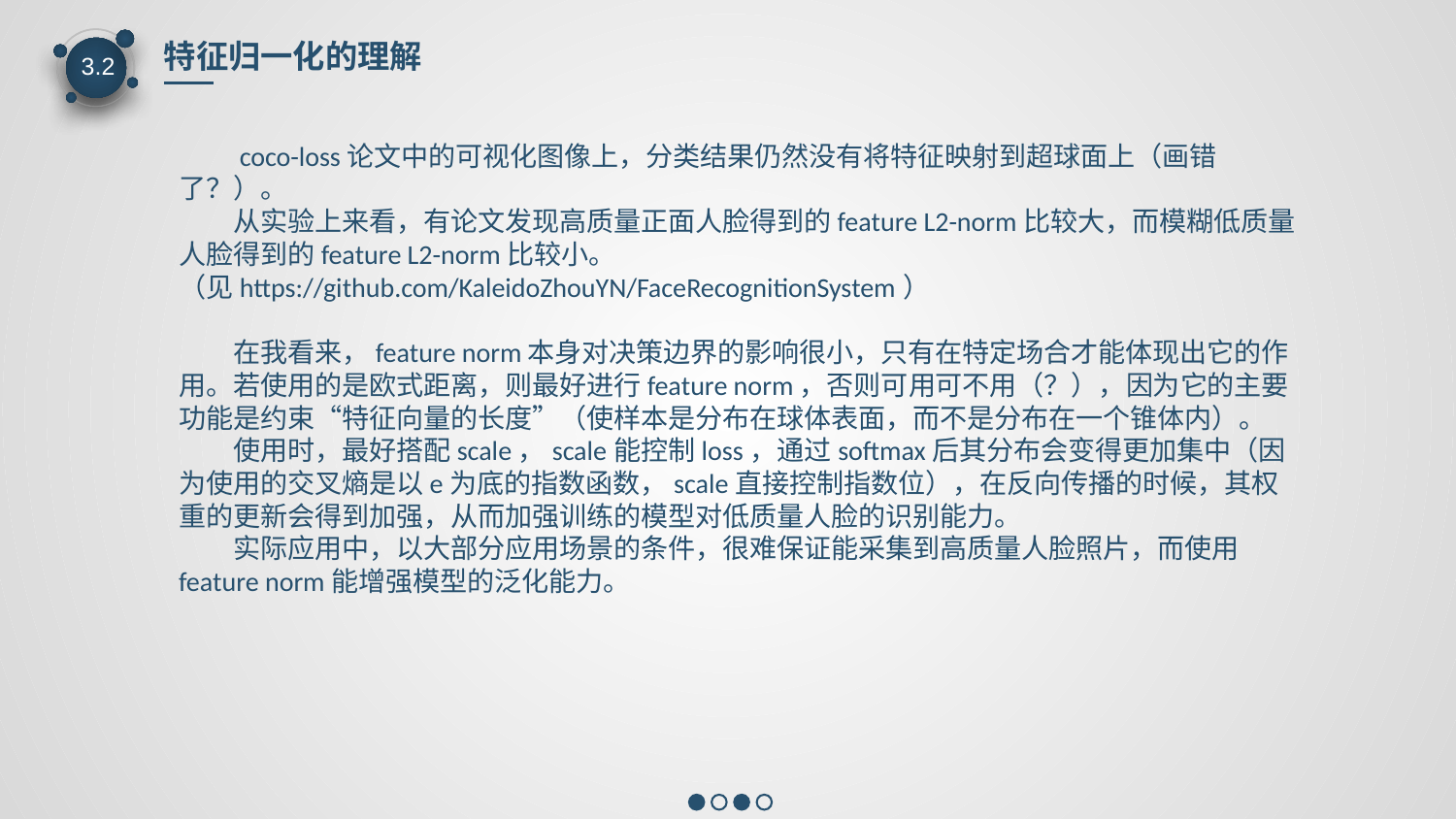

特征归一化的理解
3.2
　　coco-loss论文中的可视化图像上，分类结果仍然没有将特征映射到超球面上（画错了？）。
　　从实验上来看，有论文发现高质量正面人脸得到的feature L2-norm比较大，而模糊低质量人脸得到的feature L2-norm比较小。
（见https://github.com/KaleidoZhouYN/FaceRecognitionSystem）

　　在我看来，feature norm本身对决策边界的影响很小，只有在特定场合才能体现出它的作用。若使用的是欧式距离，则最好进行feature norm，否则可用可不用（？），因为它的主要功能是约束“特征向量的长度”（使样本是分布在球体表面，而不是分布在一个锥体内）。
　　使用时，最好搭配scale，scale能控制loss，通过softmax后其分布会变得更加集中（因为使用的交叉熵是以e为底的指数函数，scale直接控制指数位），在反向传播的时候，其权重的更新会得到加强，从而加强训练的模型对低质量人脸的识别能力。
　　实际应用中，以大部分应用场景的条件，很难保证能采集到高质量人脸照片，而使用feature norm能增强模型的泛化能力。